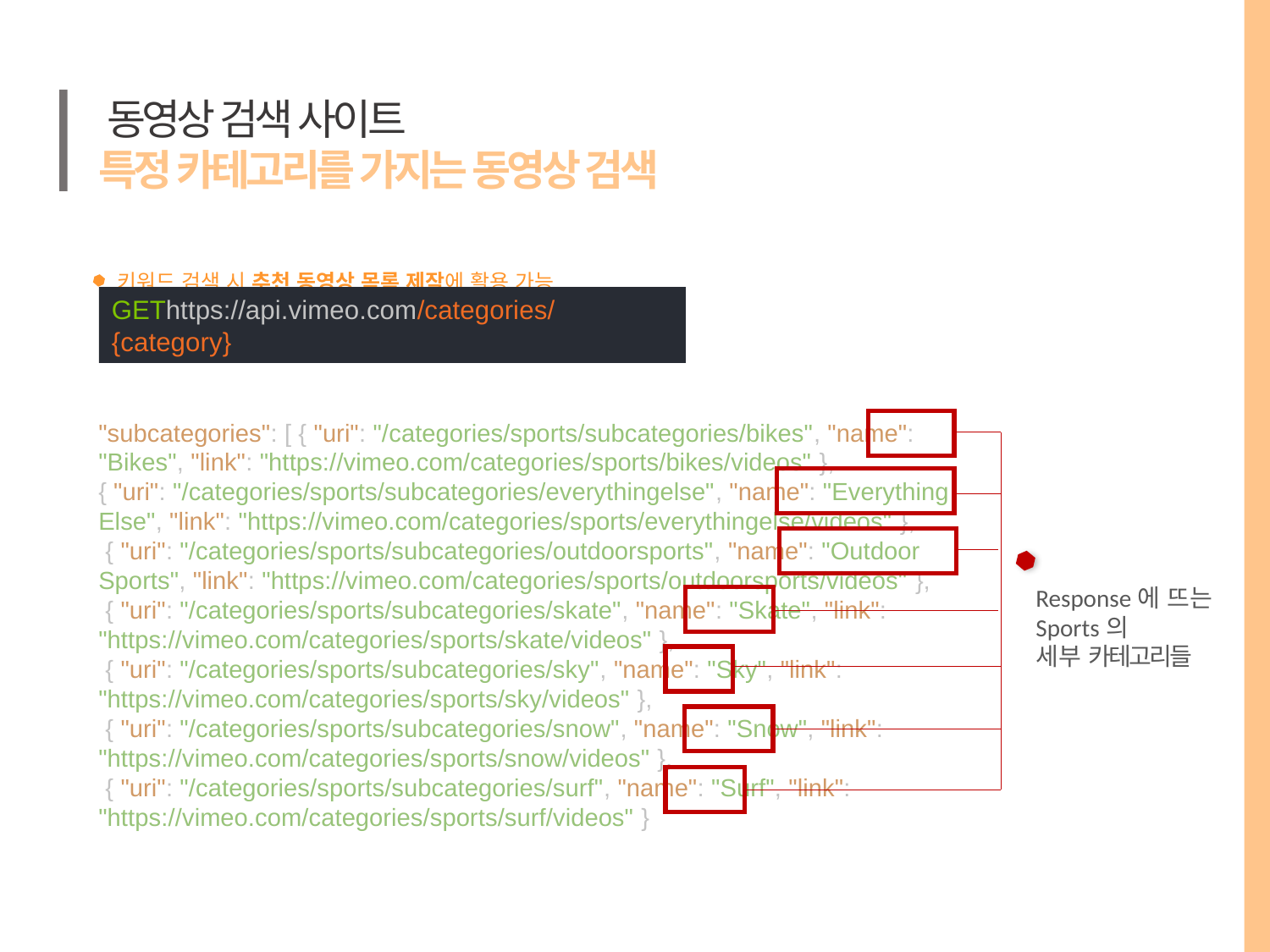

# 동영상 검색 사이트

특정 카테고리를 가지는 동영상 검색
키워드 검색 시 추천 동영상 목록 제작에 활용 가능

GEThttps://api.vimeo.com/categories/{category}
"subcategories": [ { "uri": "/categories/sports/subcategories/bikes", "name": "Bikes", "link": "https://vimeo.com/categories/sports/bikes/videos" },
{ "uri": "/categories/sports/subcategories/everythingelse", "name": "Everything Else", "link": "https://vimeo.com/categories/sports/everythingelse/videos" },
 { "uri": "/categories/sports/subcategories/outdoorsports", "name": "Outdoor Sports", "link": "https://vimeo.com/categories/sports/outdoorsports/videos" },
 { "uri": "/categories/sports/subcategories/skate", "name": "Skate", "link": "https://vimeo.com/categories/sports/skate/videos" },
 { "uri": "/categories/sports/subcategories/sky", "name": "Sky", "link": "https://vimeo.com/categories/sports/sky/videos" },
 { "uri": "/categories/sports/subcategories/snow", "name": "Snow", "link": "https://vimeo.com/categories/sports/snow/videos" },
 { "uri": "/categories/sports/subcategories/surf", "name": "Surf", "link": "https://vimeo.com/categories/sports/surf/videos" }

Response에 뜨는
Sports의
세부 카테고리들